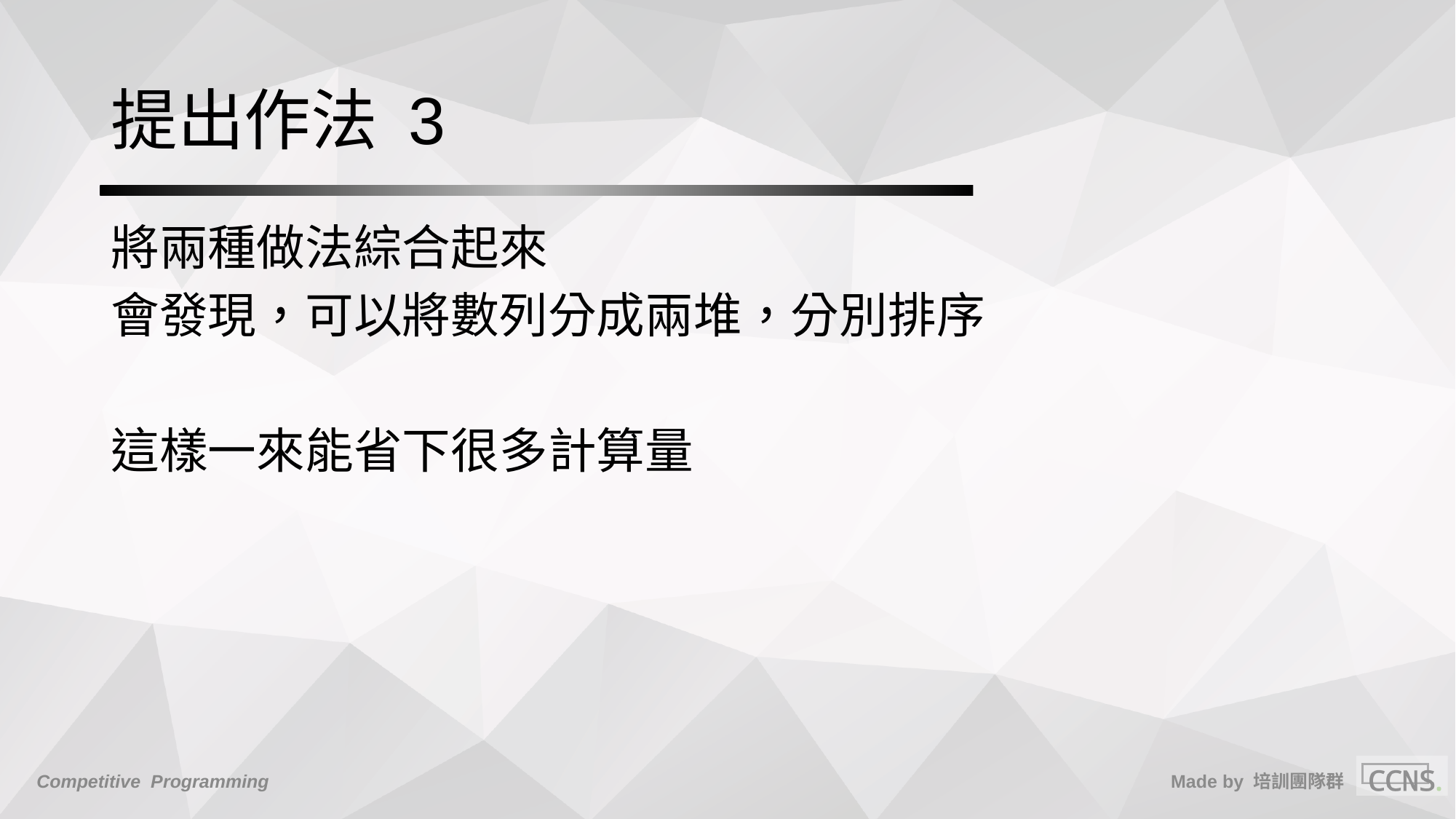

# 提出作法 3
將兩種做法綜合起來
會發現，可以將數列分成兩堆，分別排序

這樣一來能省下很多計算量